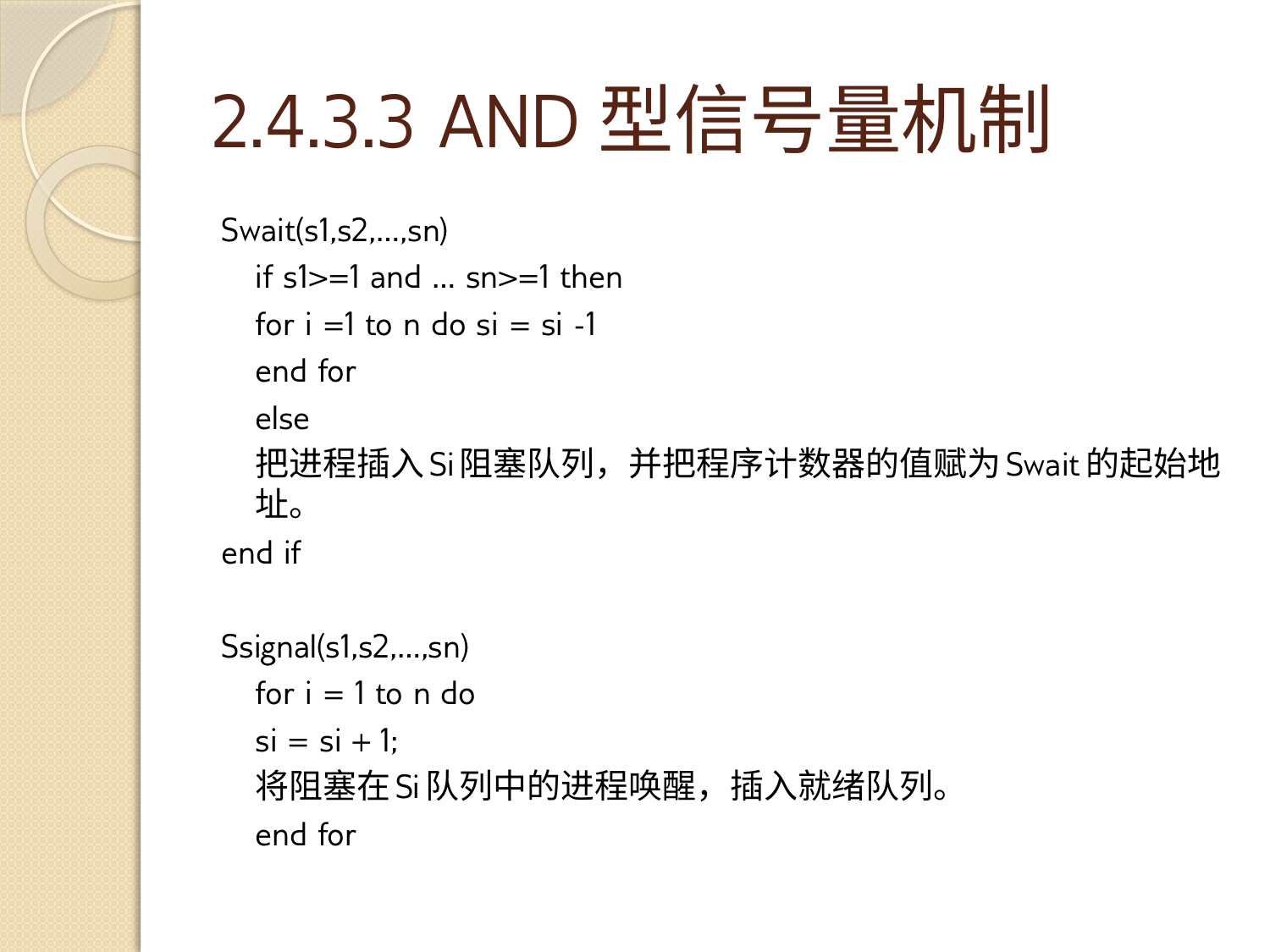

# 2.4.3.3 AND型信号量机制
Swait(s1,s2,…,sn)
	if s1>=1 and … sn>=1 then
  		for i =1 to n do si = si -1
		end for
	else
		把进程插入Si阻塞队列，并把程序计数器的值赋为Swait的起始地址。
end if

Ssignal(s1,s2,…,sn)
	for i = 1 to n do
		si = si + 1;
		将阻塞在Si队列中的进程唤醒，插入就绪队列。
	end for